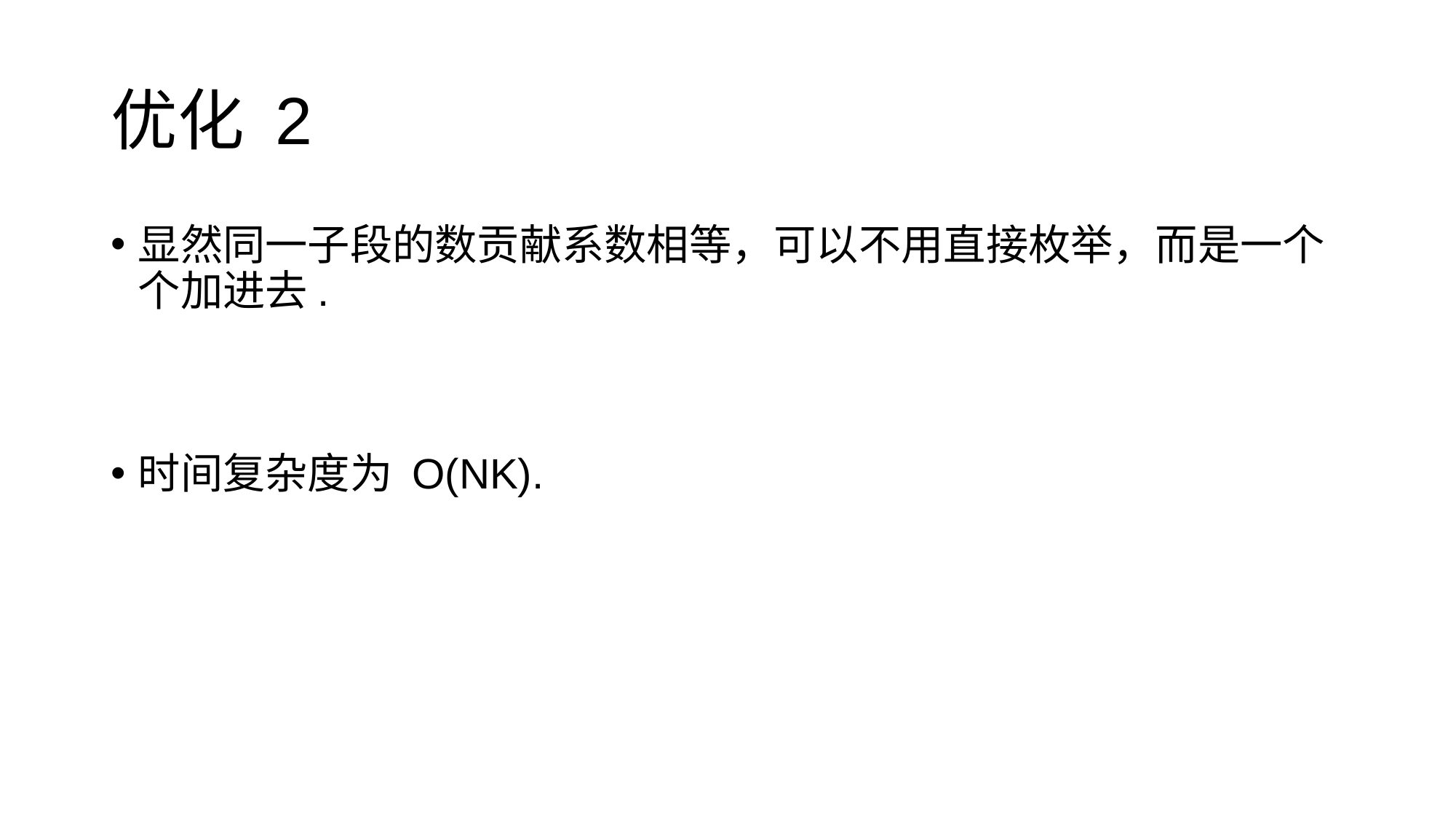

# 优化 2
显然同一子段的数贡献系数相等，可以不用直接枚举，而是一个个加进去.

时间复杂度为 O(NK).